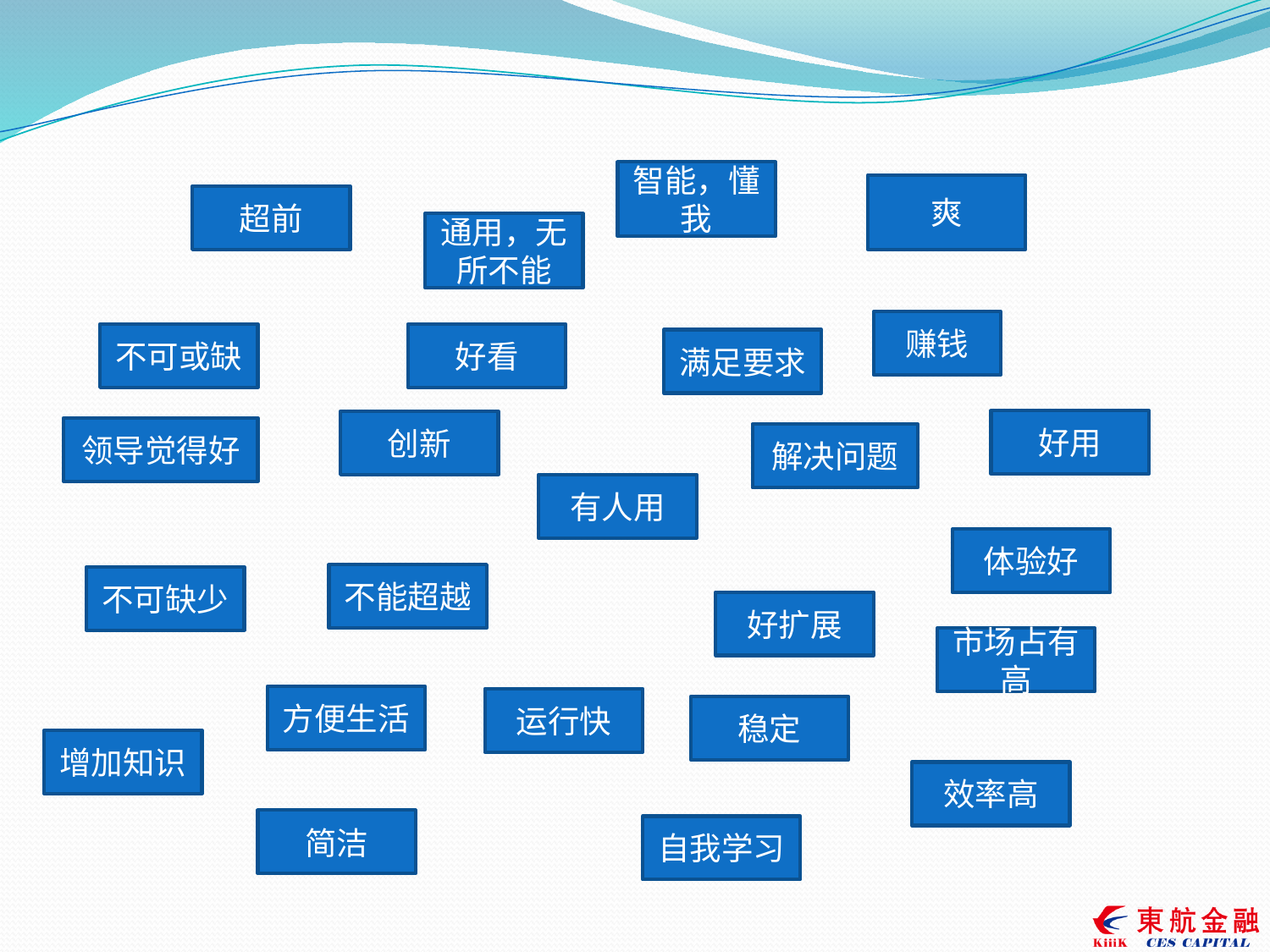

智能，懂我
爽
超前
通用，无所不能
赚钱
不可或缺
好看
满足要求
好用
创新
领导觉得好
解决问题
有人用
体验好
不能超越
不可缺少
好扩展
市场占有高
方便生活
运行快
稳定
增加知识
效率高
简洁
自我学习